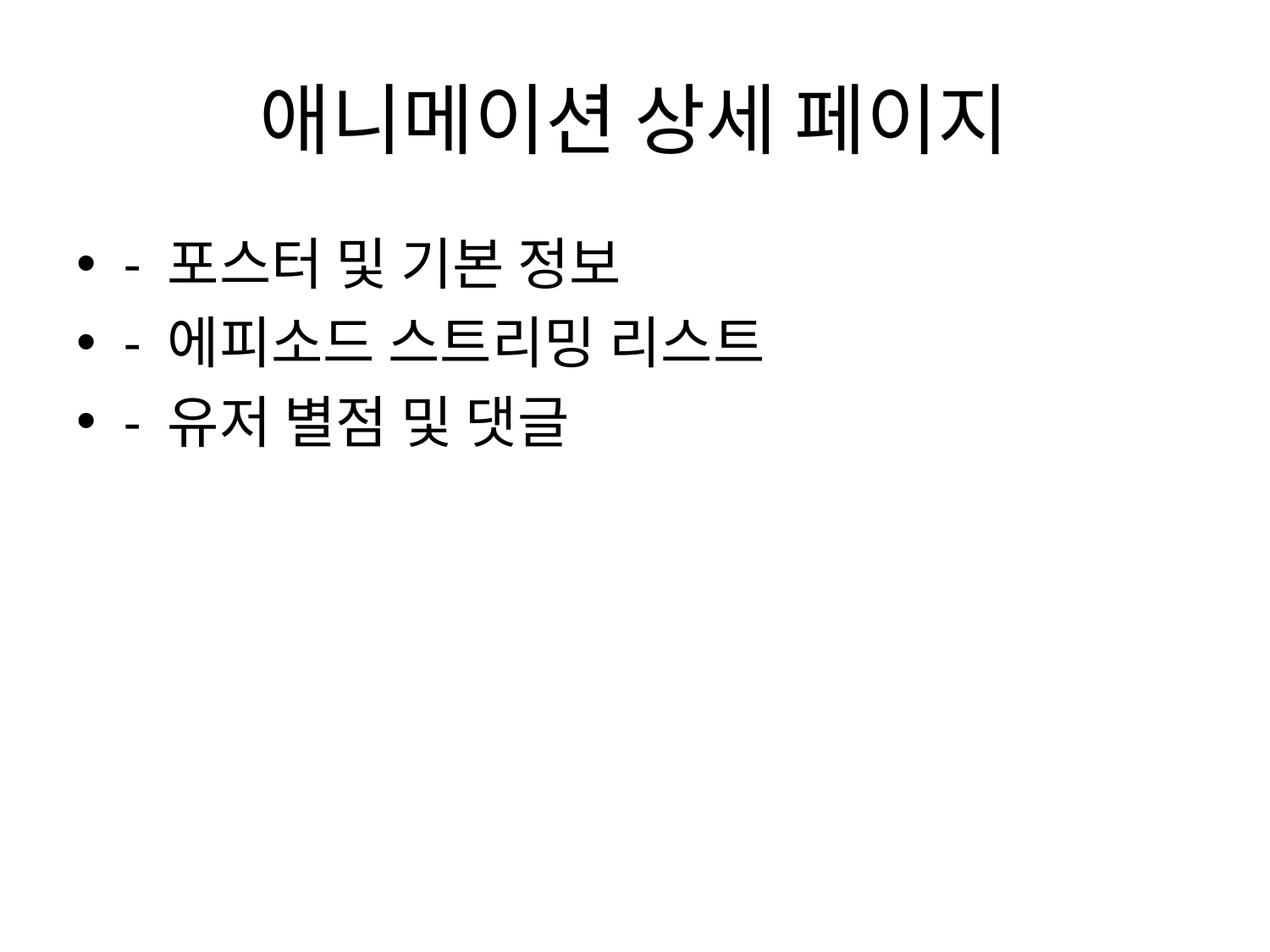

# 애니메이션 상세 페이지
- 포스터 및 기본 정보
- 에피소드 스트리밍 리스트
- 유저 별점 및 댓글